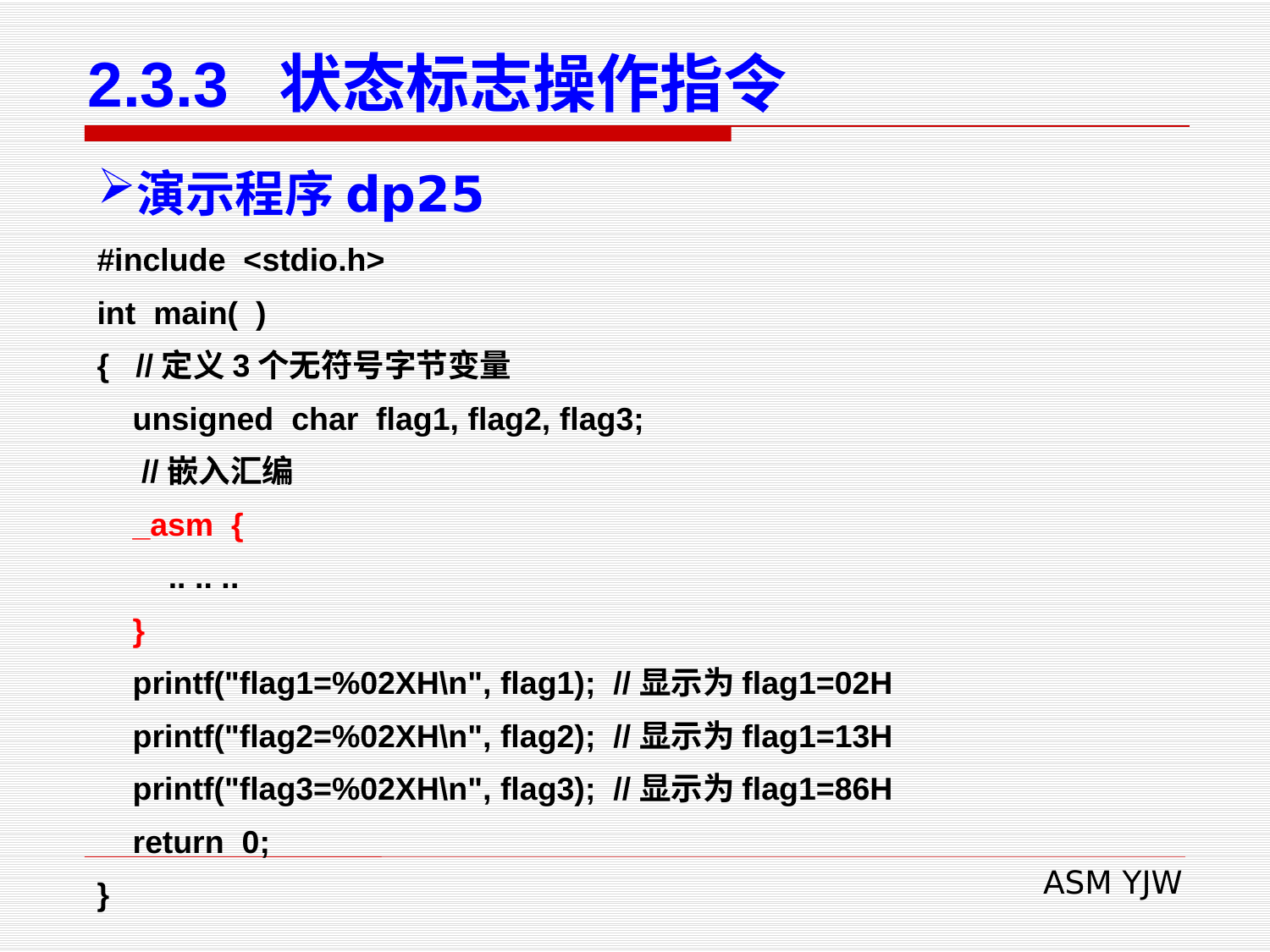

# 2.3.3  状态标志操作指令
演示程序dp25
#include  <stdio.h>
int  main(  )
{   //定义3个无符号字节变量
    unsigned  char  flag1, flag2, flag3;
     //嵌入汇编
    _asm  {
        .. .. ..
    }
    printf("flag1=%02XH\n", flag1);  //显示为flag1=02H
    printf("flag2=%02XH\n", flag2);  //显示为flag1=13H
    printf("flag3=%02XH\n", flag3);  //显示为flag1=86H
    return  0;
}